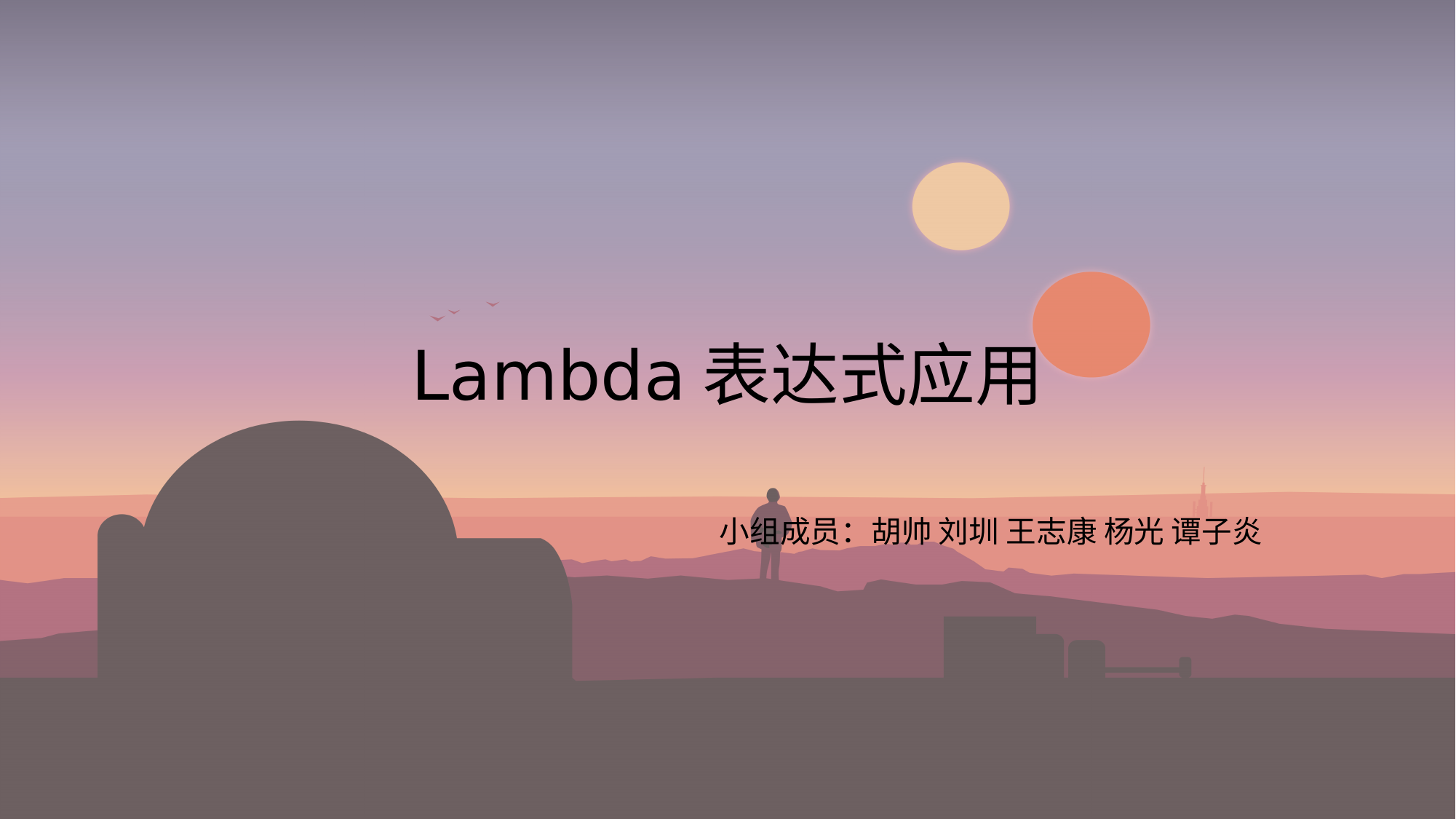

# Lambda表达式应用

小组成员：胡帅 刘圳 王志康 杨光 谭子炎